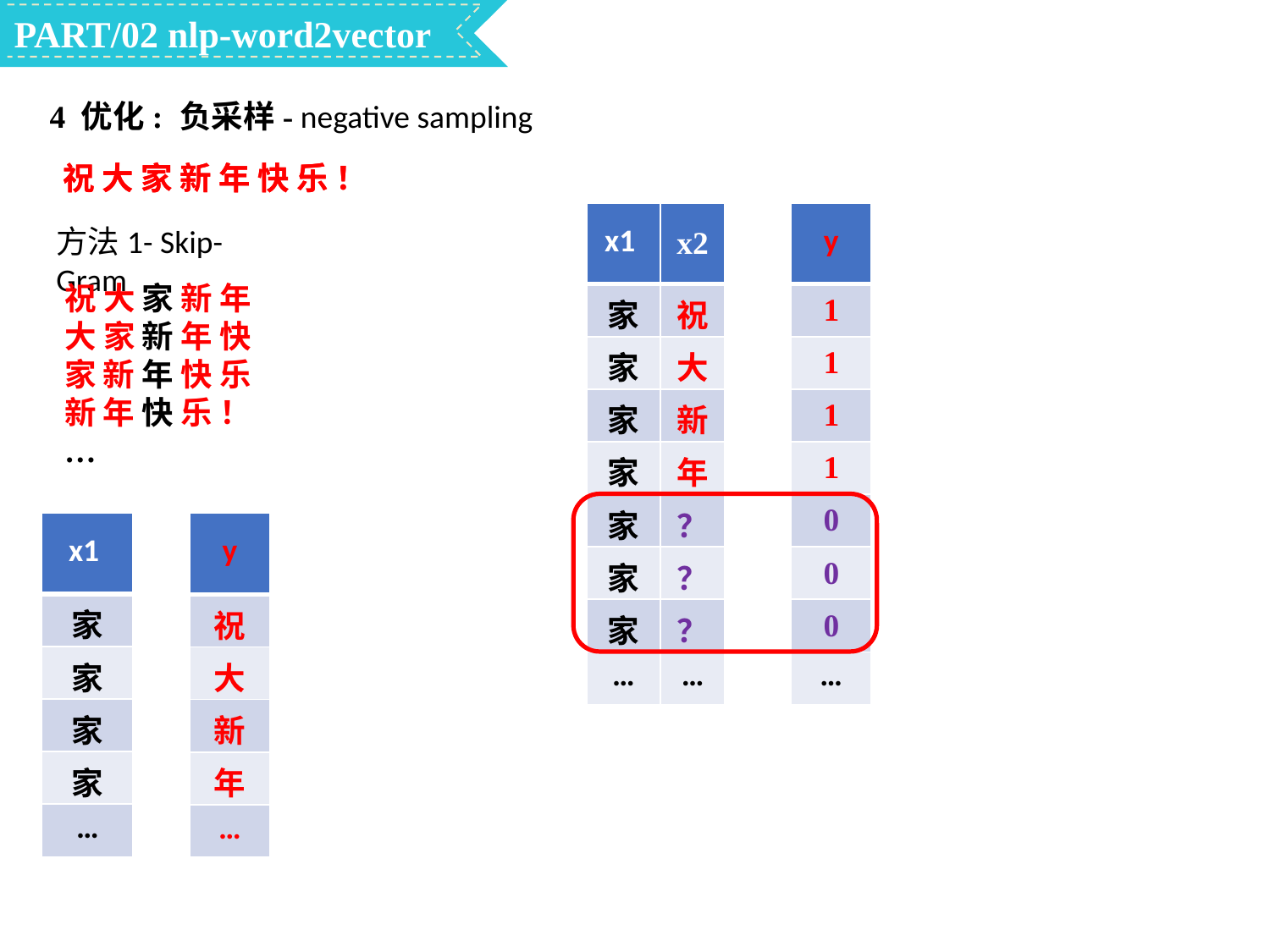

PART/02 nlp-word2vector
4 优化:
负采样- negative sampling
祝 大 家 新 年 快 乐 ！
祝 大 家 新 年 快 乐 ！
| y |
| --- |
| 1 |
| 1 |
| 1 |
| 1 |
| 0 |
| 0 |
| 0 |
| … |
| x1 | x2 |
| --- | --- |
| 家 | 祝 |
| 家 | 大 |
| 家 | 新 |
| 家 | 年 |
| 家 | ？ |
| 家 | ？ |
| 家 | ？ |
| … | … |
方法1- Skip-Gram
祝 大 家 新 年
大 家 新 年 快
家 新 年 快 乐
新 年 快 乐 ！
…

| x1 |
| --- |
| 家 |
| 家 |
| 家 |
| 家 |
| … |
| y |
| --- |
| 祝 |
| 大 |
| 新 |
| 年 |
| … |